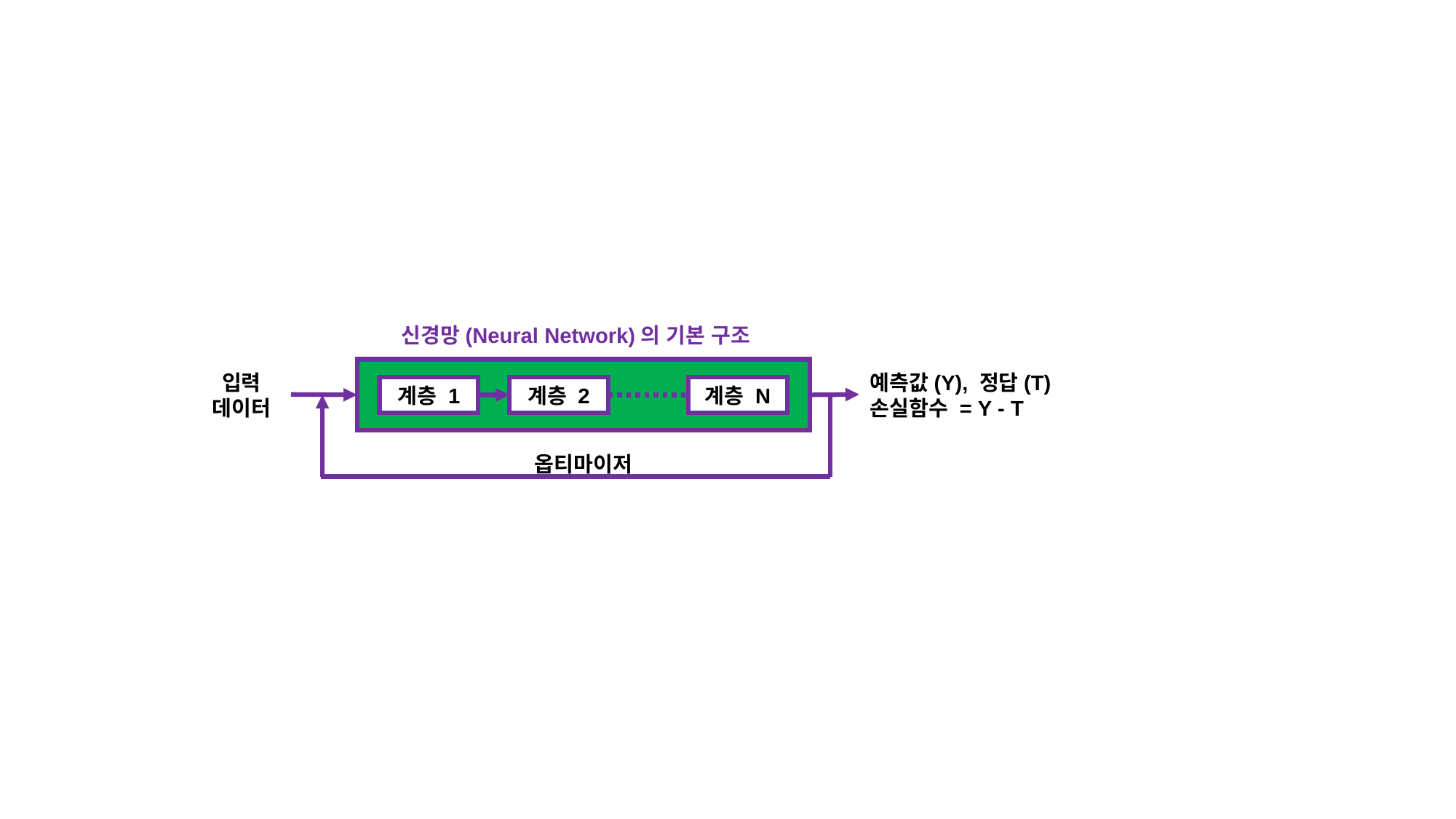

신경망(Neural Network)의 기본 구조

입력
데이터
예측값(Y), 정답(T)
손실함수 = Y - T
계층 1
계층 2
계층 N
옵티마이저